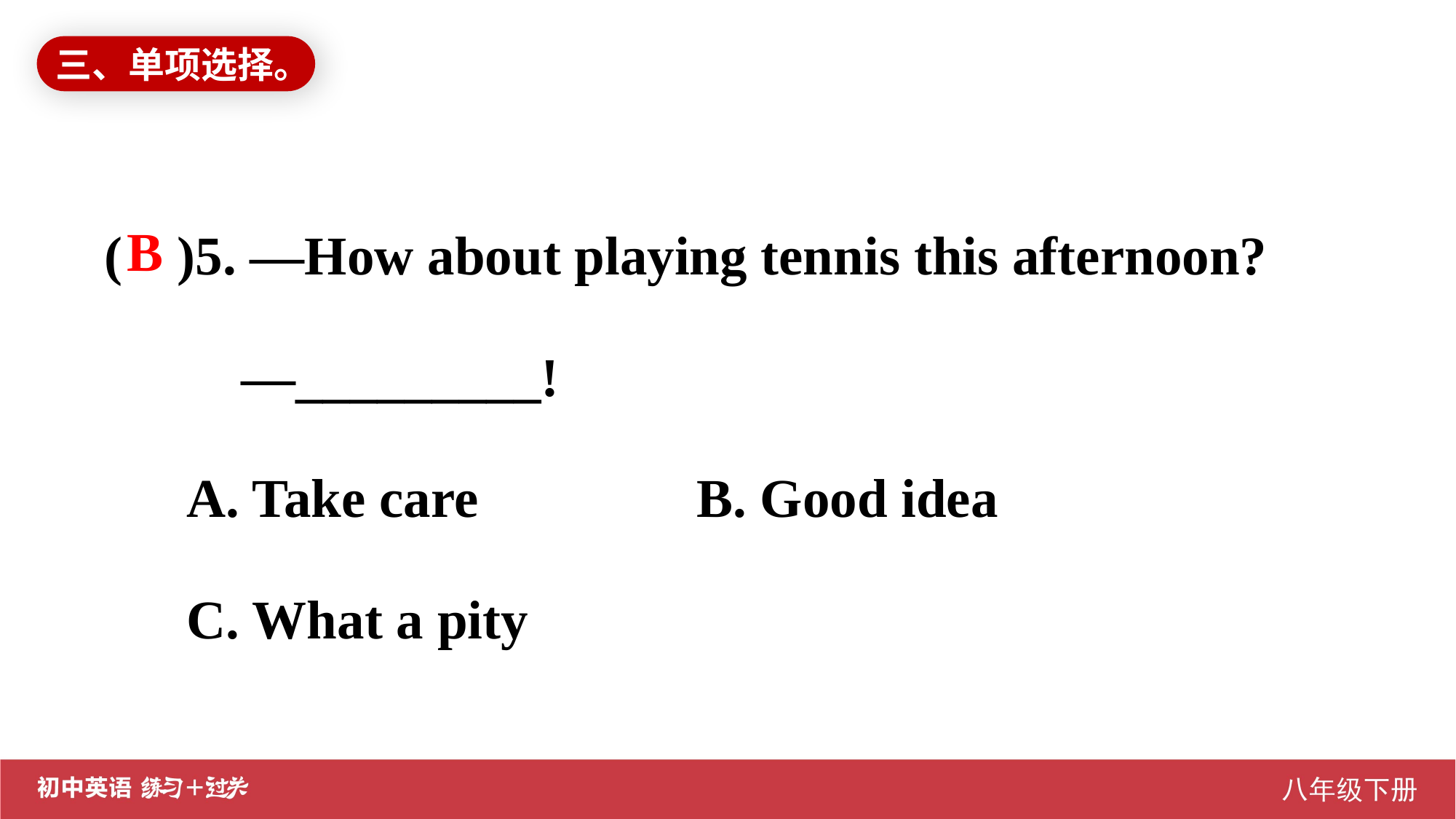

三、单项选择。
(    )5. —How about playing tennis this afternoon?
          —_________!
      A. Take care                B. Good idea
      C. What a pity
B